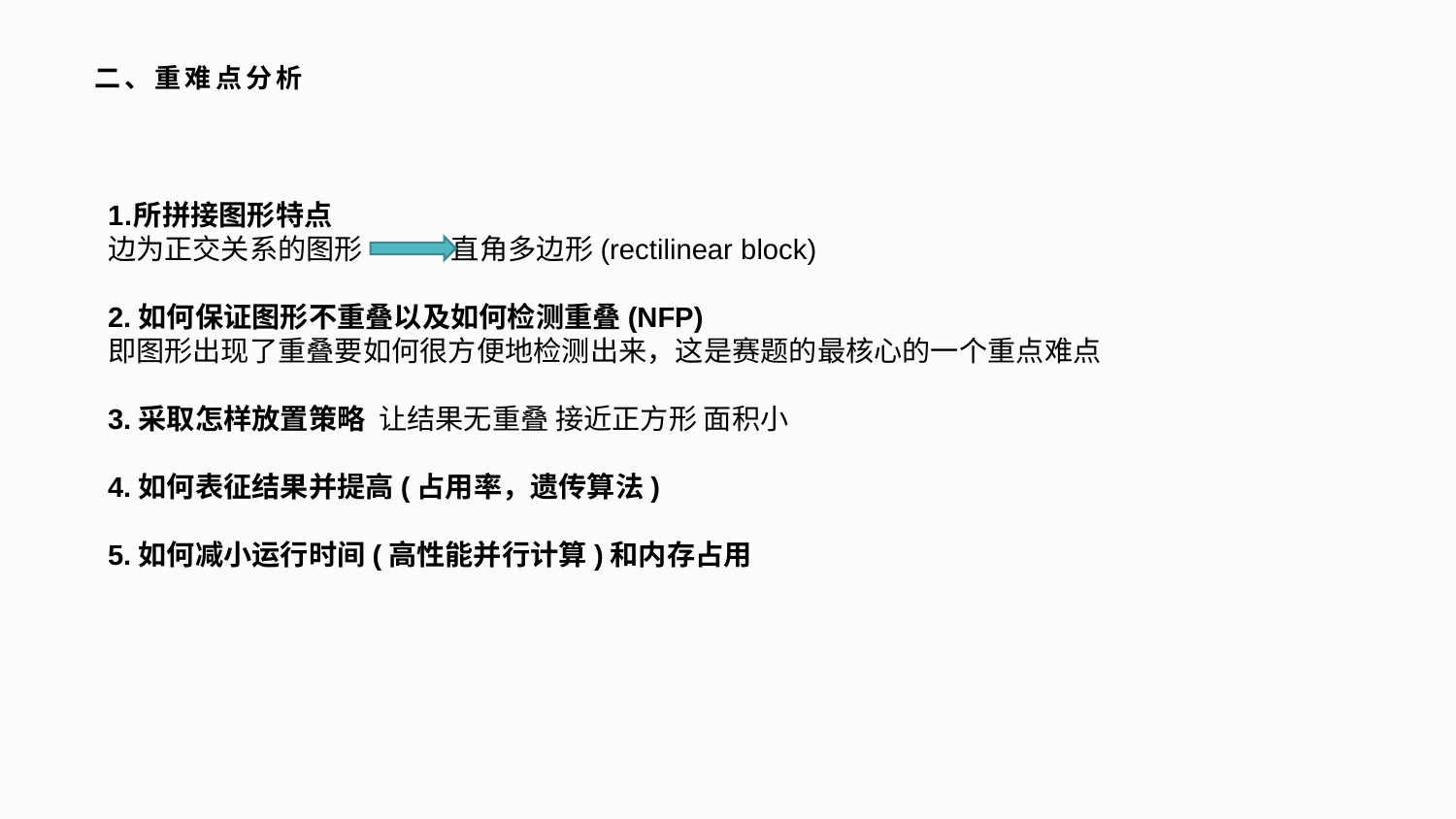

二、重难点分析

所拼接图形特点
边为正交关系的图形              直角多边形(rectilinear block)

2.如何保证图形不重叠以及如何检测重叠(NFP)
即图形出现了重叠要如何很方便地检测出来，这是赛题的最核心的一个重点难点

3.采取怎样放置策略  让结果无重叠 接近正方形 面积小

4.如何表征结果并提高(占用率，遗传算法)

5.如何减小运行时间(高性能并行计算)和内存占用